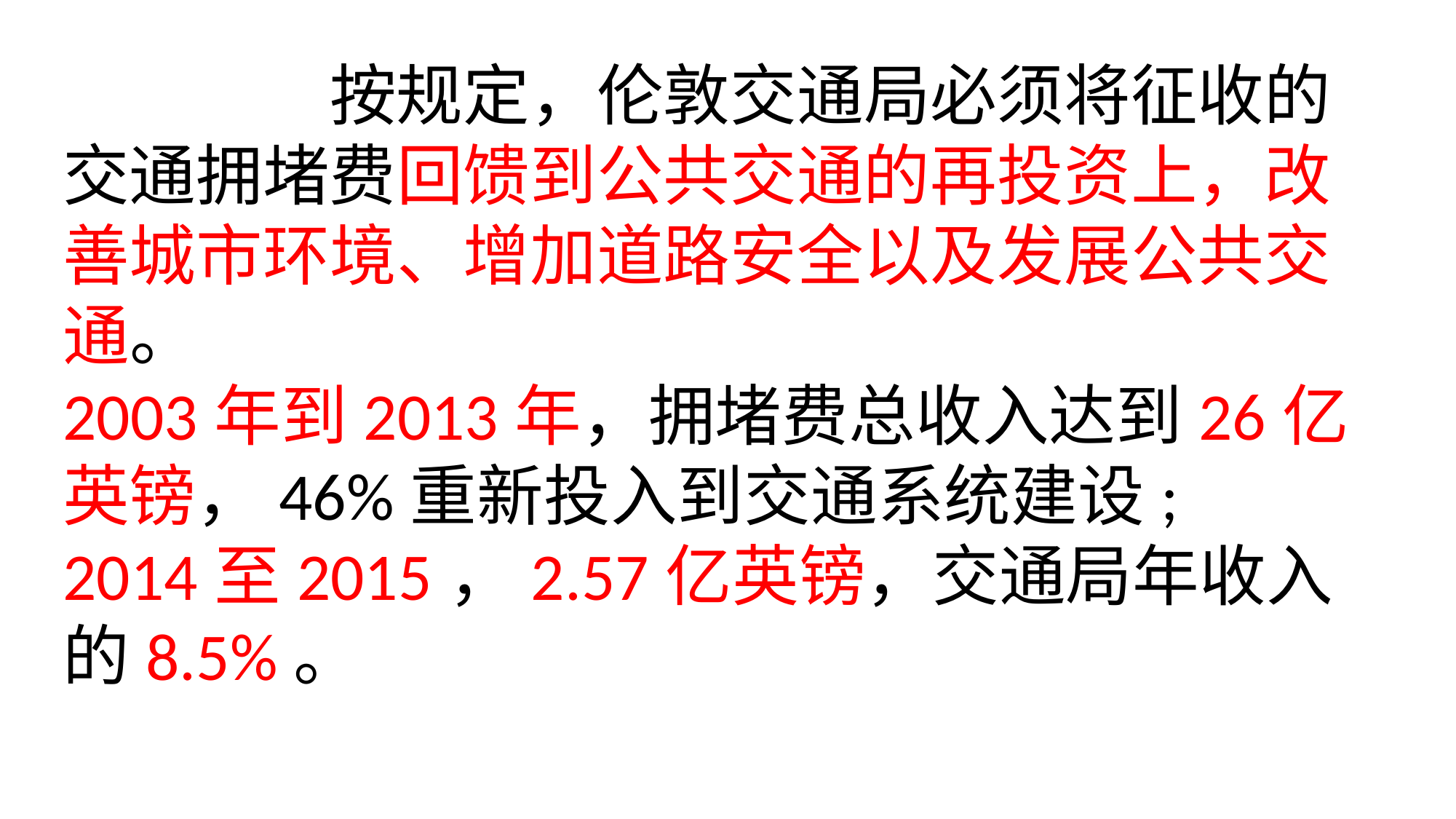

按规定，伦敦交通局必须将征收的交通拥堵费回馈到公共交通的再投资上，改善城市环境、增加道路安全以及发展公共交通。
2003年到2013年，拥堵费总收入达到26亿英镑，46%重新投入到交通系统建设;
2014至2015，2.57亿英镑，交通局年收入的8.5%。